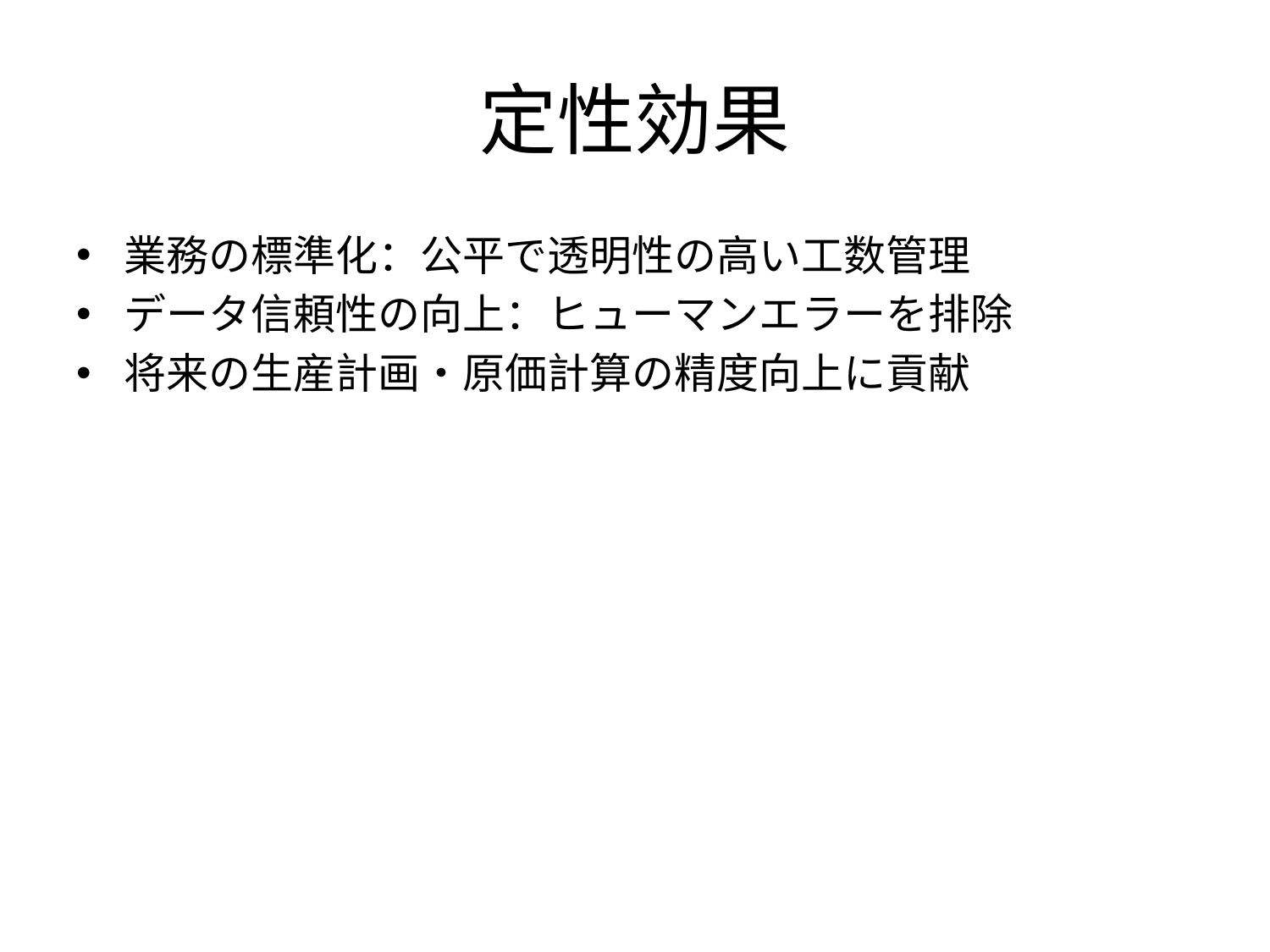

# 定性効果
業務の標準化：公平で透明性の高い工数管理
データ信頼性の向上：ヒューマンエラーを排除
将来の生産計画・原価計算の精度向上に貢献